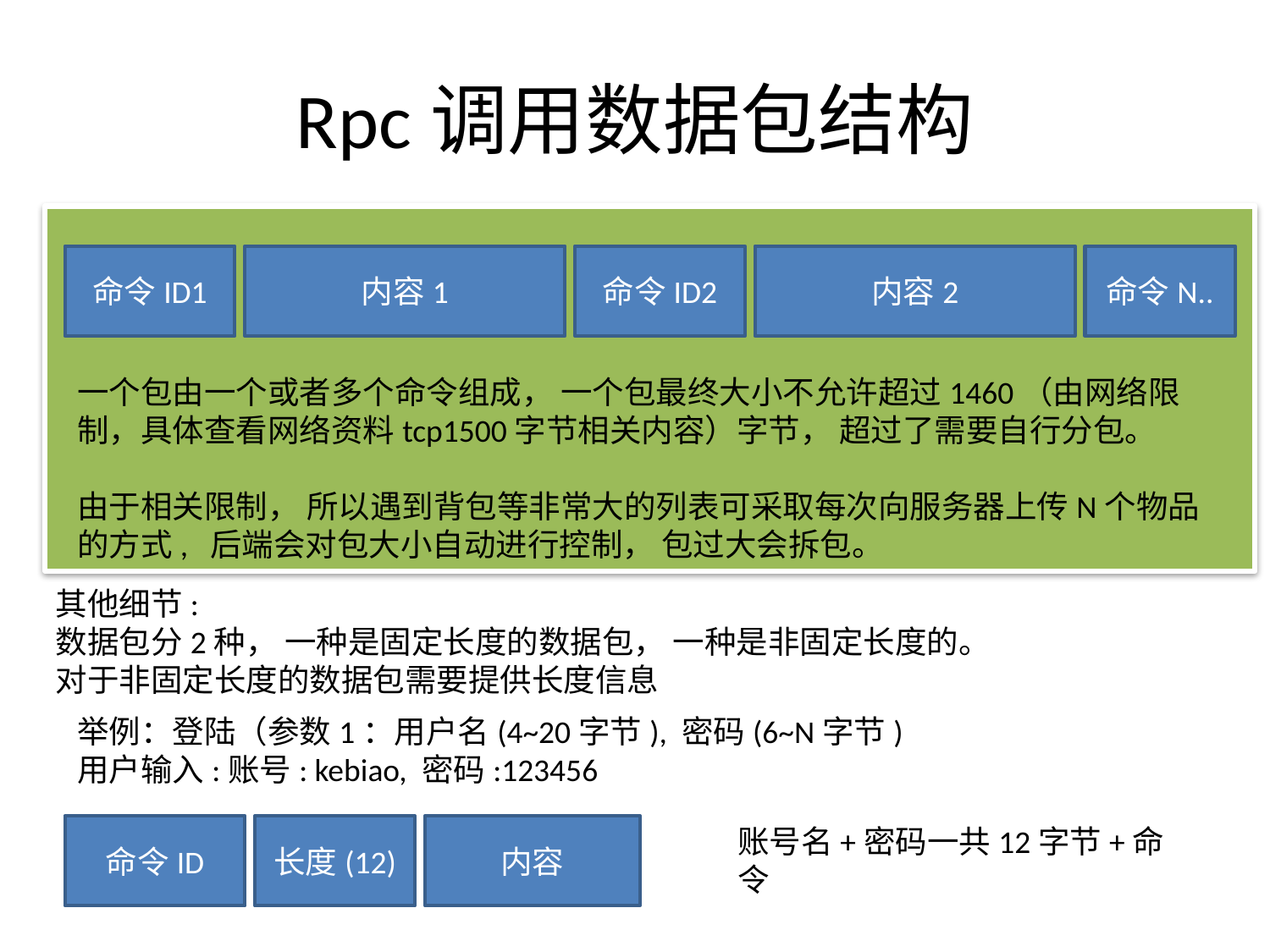

# Rpc调用数据包结构

命令ID1
内容1
命令ID2
内容2
命令N..
一个包由一个或者多个命令组成， 一个包最终大小不允许超过1460（由网络限制，具体查看网络资料tcp1500字节相关内容）字节， 超过了需要自行分包。

由于相关限制， 所以遇到背包等非常大的列表可采取每次向服务器上传N个物品的方式,  后端会对包大小自动进行控制， 包过大会拆包。
其他细节:
数据包分2种， 一种是固定长度的数据包， 一种是非固定长度的。
对于非固定长度的数据包需要提供长度信息
举例：登陆（参数1：用户名(4~20字节), 密码(6~N字节)
用户输入:账号: kebiao, 密码:123456
命令ID
长度(12)
内容
账号名+密码一共12字节+命令